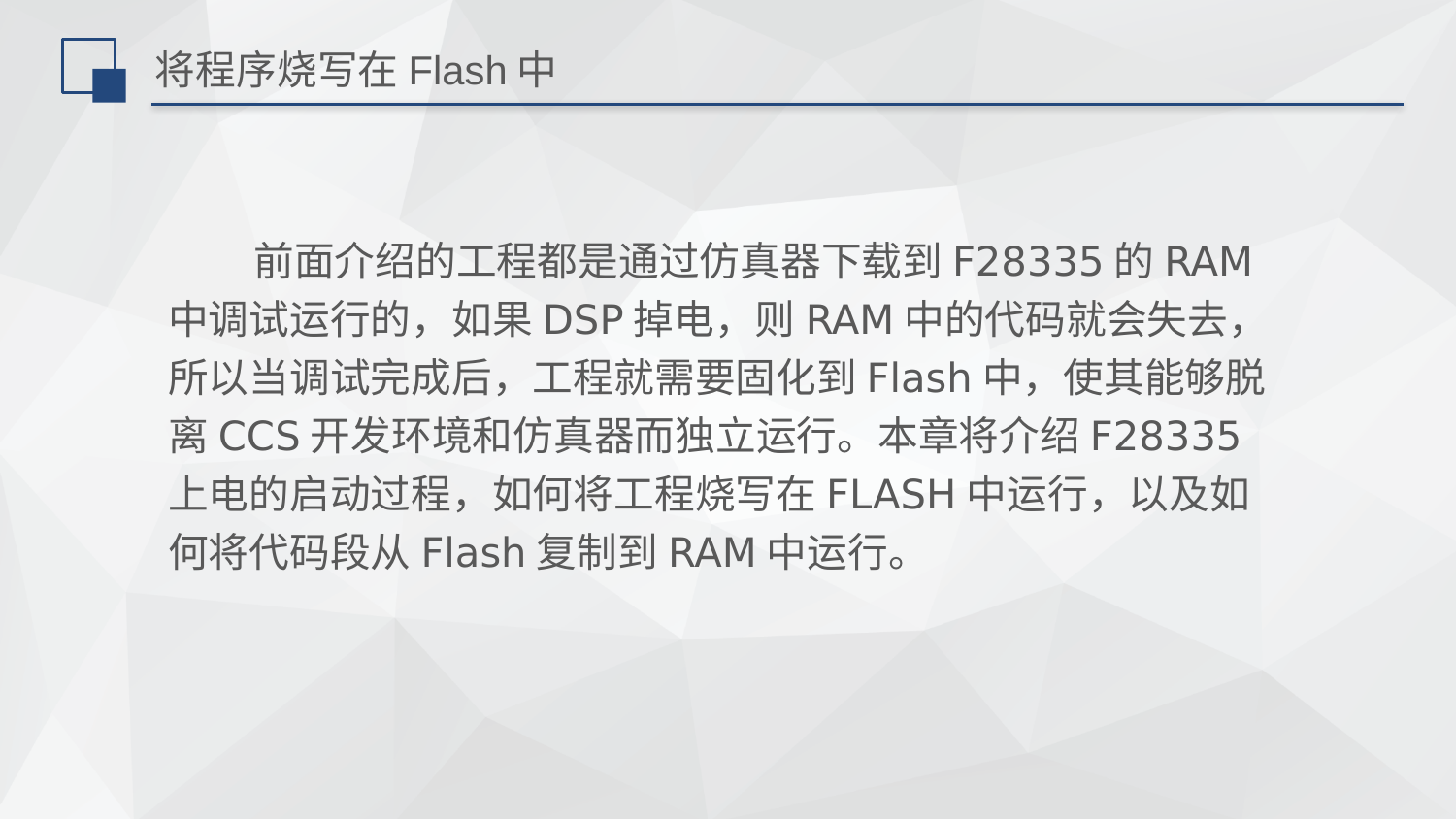

# 将程序烧写在Flash中
前面介绍的工程都是通过仿真器下载到F28335的RAM中调试运行的，如果DSP掉电，则RAM中的代码就会失去，所以当调试完成后，工程就需要固化到Flash中，使其能够脱离CCS开发环境和仿真器而独立运行。本章将介绍F28335上电的启动过程，如何将工程烧写在FLASH中运行，以及如何将代码段从Flash复制到RAM中运行。